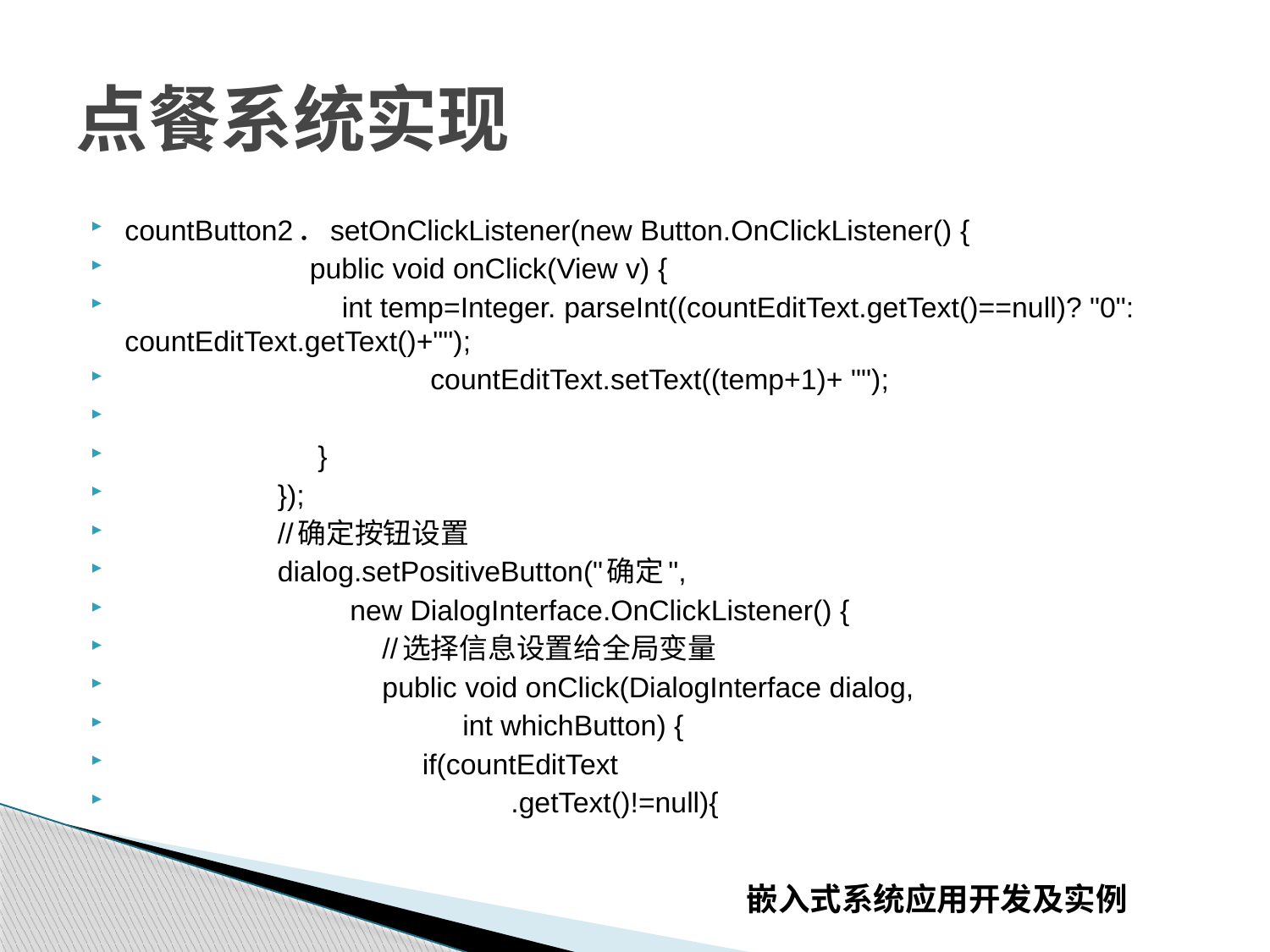

# 点餐系统实现
countButton2．setOnClickListener(new Button.OnClickListener() {
                       public void onClick(View v) {
                           int temp=Integer. parseInt((countEditText.getText()==null)? "0":
countEditText.getText()+"");
                                      countEditText.setText((temp+1)+ "");

                        }
                   });
                   //确定按钮设置
                   dialog.setPositiveButton("确定",
                            new DialogInterface.OnClickListener() {
                                //选择信息设置给全局变量
                                public void onClick(DialogInterface dialog,
                                          int whichButton) {
                                     if(countEditText
                                                .getText()!=null){
嵌入式系统应用开发及实例